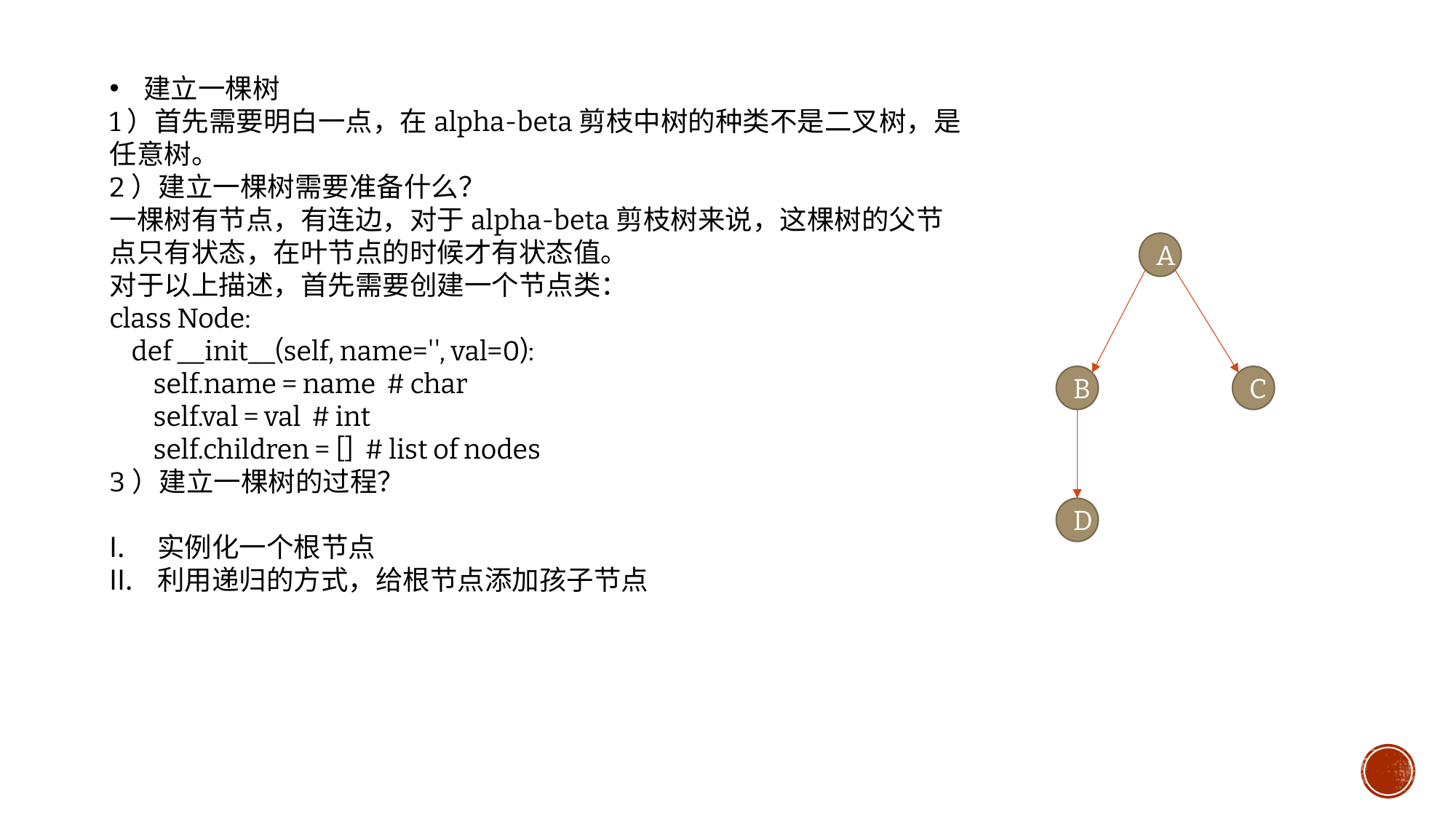

建立一棵树
1）首先需要明白一点，在alpha-beta剪枝中树的种类不是二叉树，是任意树。
2）建立一棵树需要准备什么？
一棵树有节点，有连边，对于alpha-beta剪枝树来说，这棵树的父节点只有状态，在叶节点的时候才有状态值。
对于以上描述，首先需要创建一个节点类：
class Node:
    def __init__(self, name='', val=0):
        self.name = name  # char
        self.val = val  # int
        self.children = []  # list of nodes
3）建立一棵树的过程？

实例化一个根节点
利用递归的方式，给根节点添加孩子节点

A
B
C
D